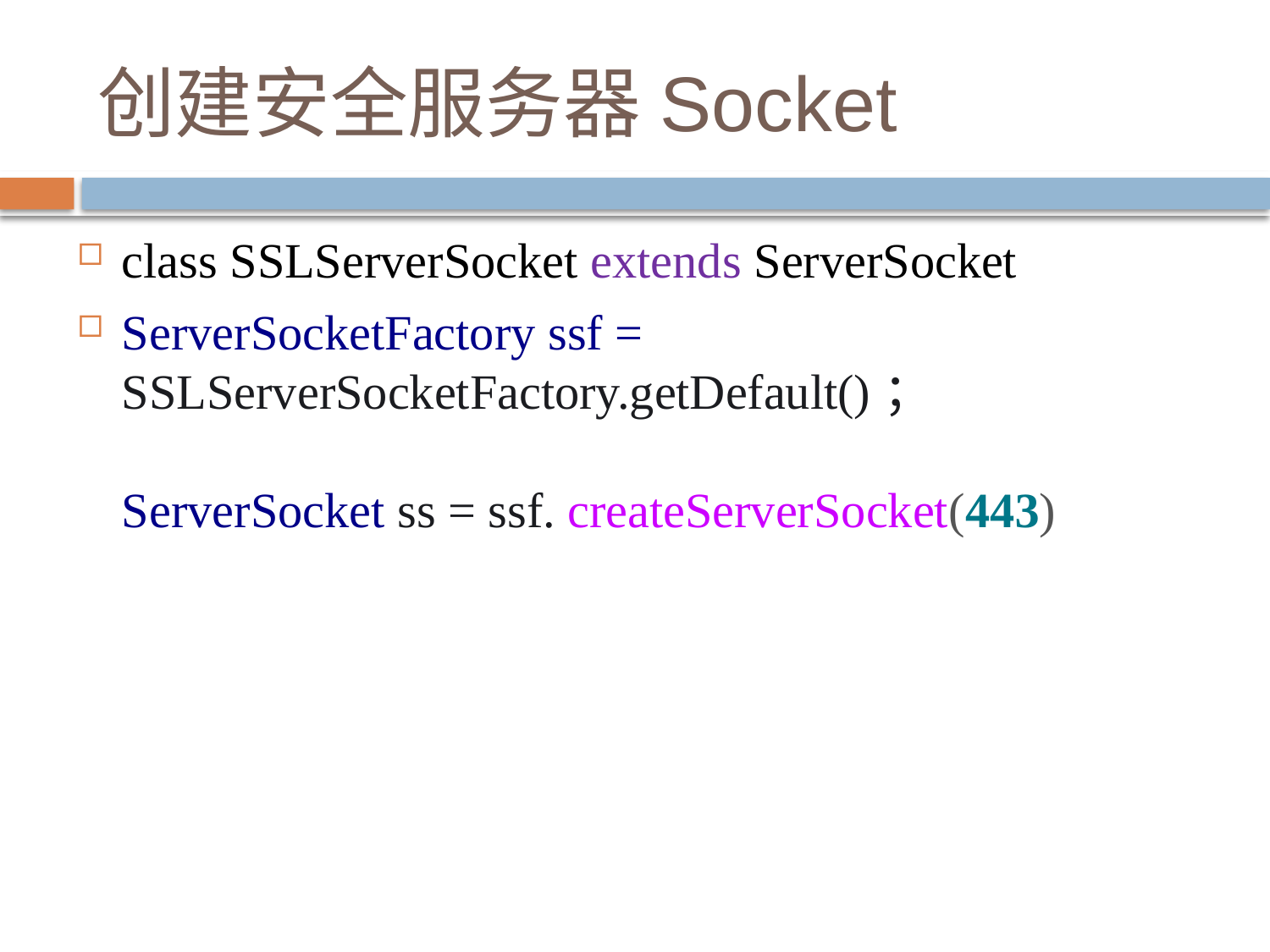

# 创建安全服务器Socket
class SSLServerSocket extends ServerSocket
ServerSocketFactory ssf = SSLServerSocketFactory.getDefault()；
ServerSocket ss = ssf. createServerSocket(443)